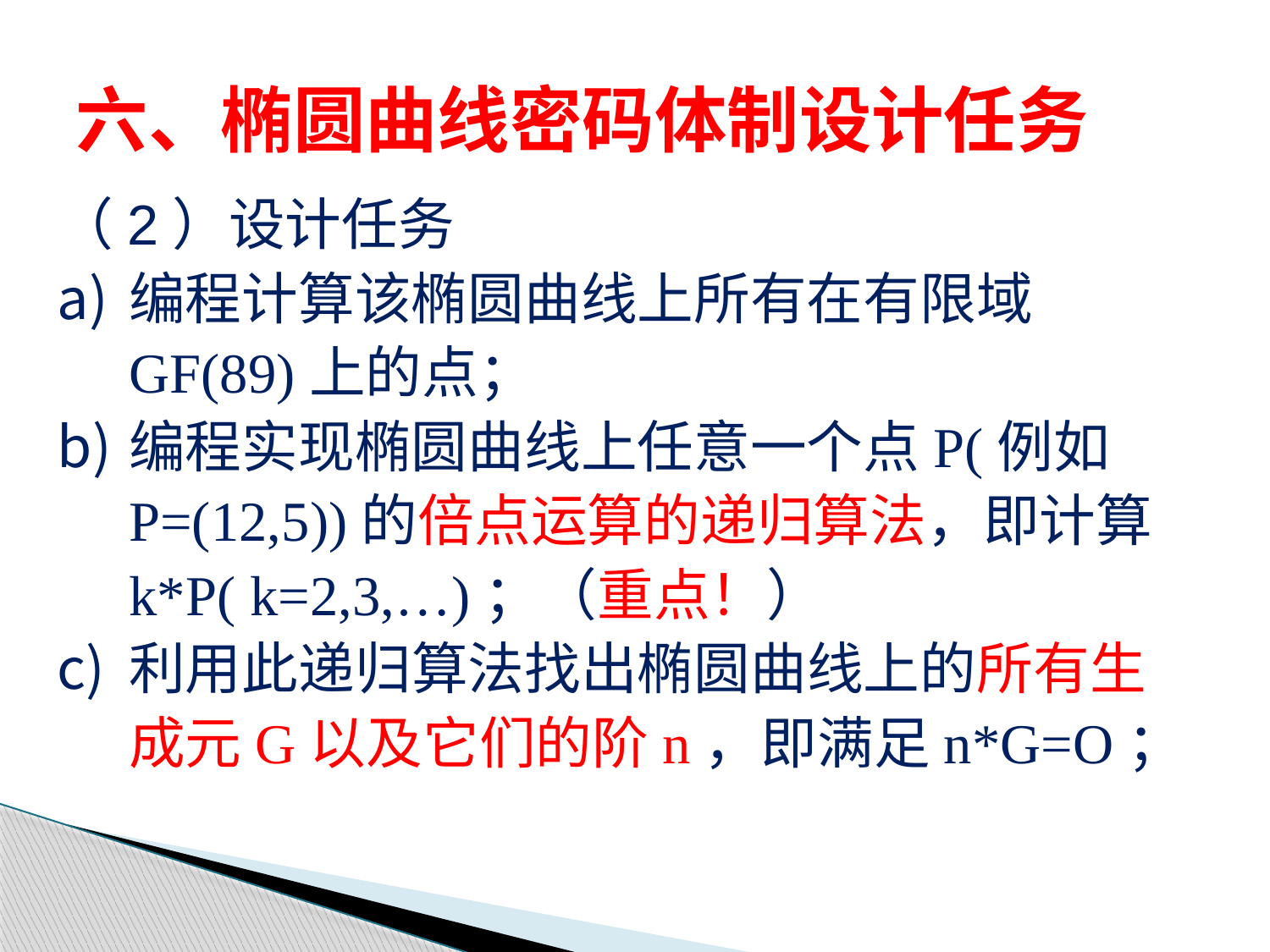

# 六、椭圆曲线密码体制设计任务
（2）设计任务
编程计算该椭圆曲线上所有在有限域GF(89)上的点；
编程实现椭圆曲线上任意一个点P(例如P=(12,5))的倍点运算的递归算法，即计算k*P( k=2,3,…)；（重点！）
利用此递归算法找出椭圆曲线上的所有生成元G以及它们的阶n，即满足n*G=O；